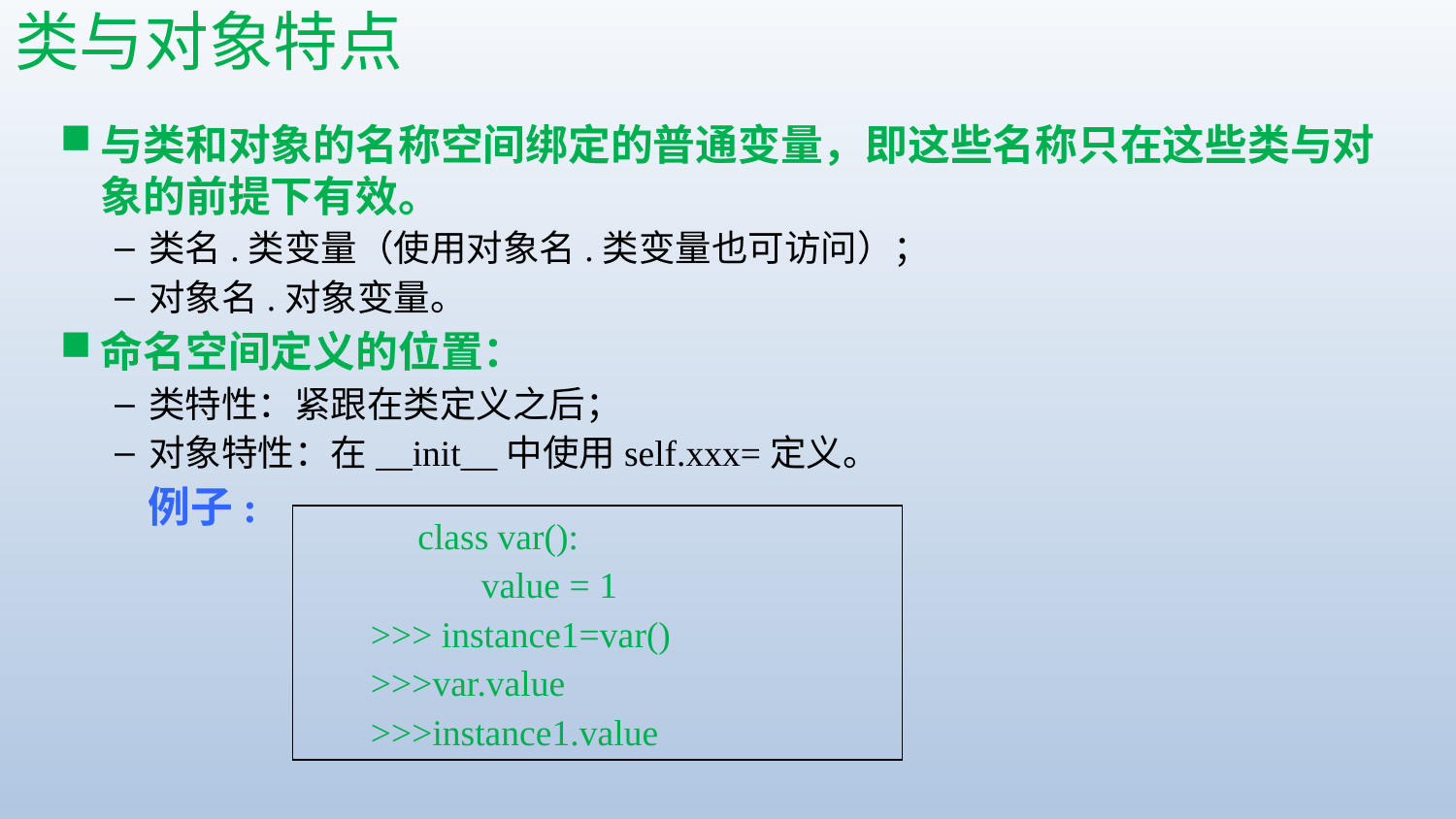

# 类与对象特点
与类和对象的名称空间绑定的普通变量，即这些名称只在这些类与对象的前提下有效。
类名.类变量（使用对象名.类变量也可访问）；
对象名.对象变量。
命名空间定义的位置：
类特性：紧跟在类定义之后；
对象特性：在__init__中使用self.xxx=定义。
        例子:
      class var():
             value = 1
 >>> instance1=var()
 >>>var.value
 >>>instance1.value